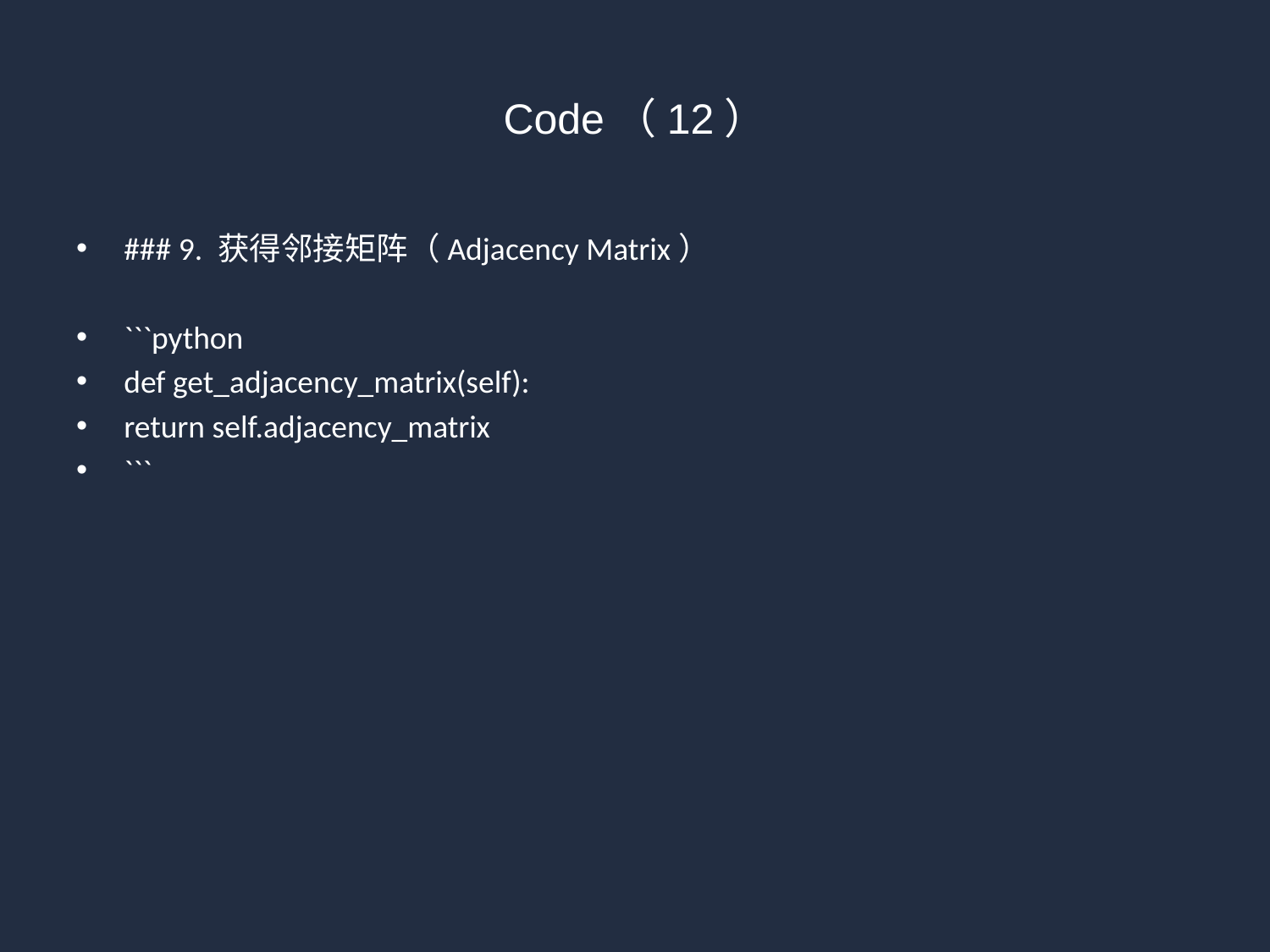

# Code（12）
### 9. 获得邻接矩阵（Adjacency Matrix）

```python
def get_adjacency_matrix(self):
return self.adjacency_matrix
```